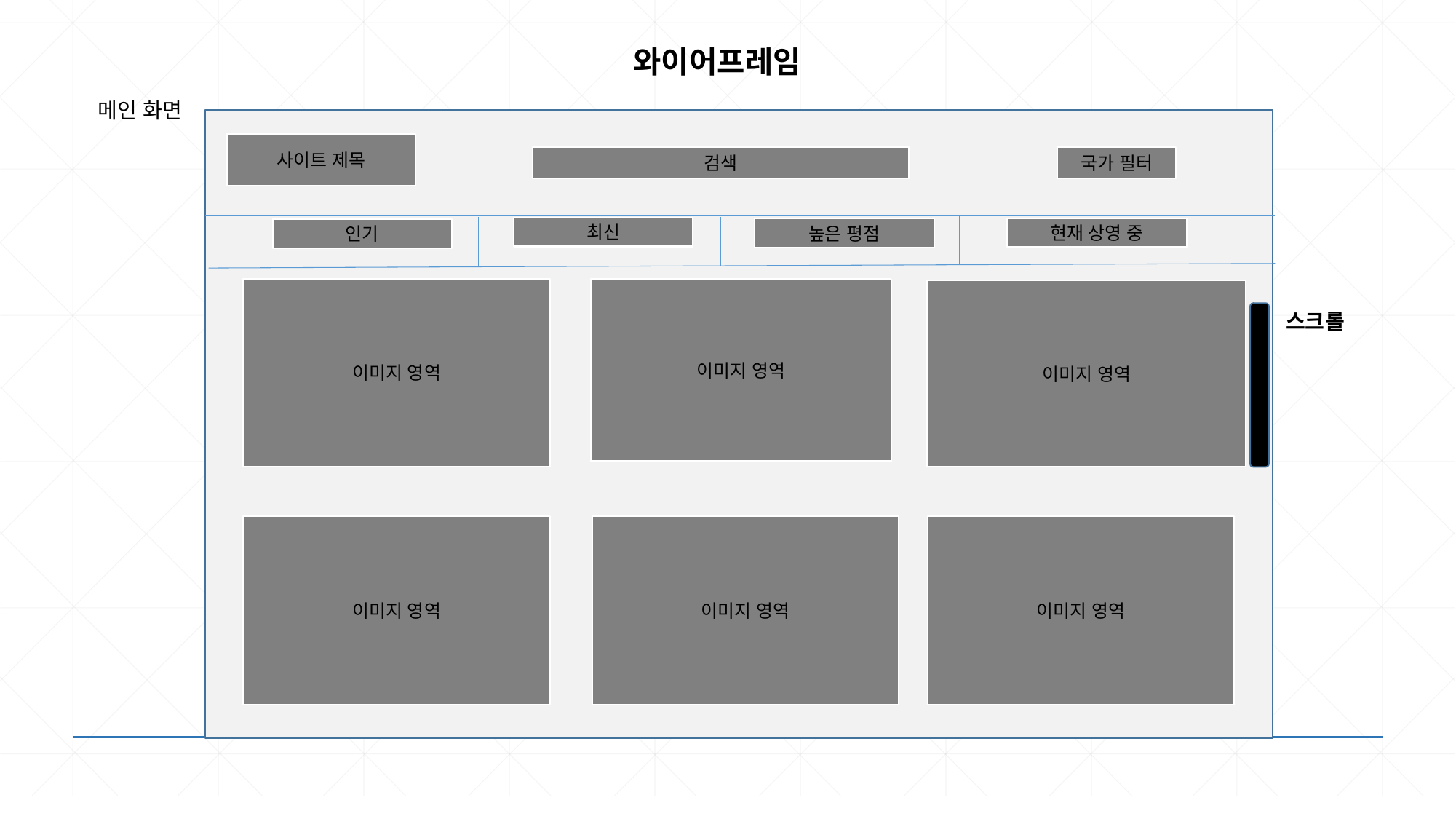

와이어프레임
메인 화면

사이트 제목
검색
국가 필터
최신
현재 상영 중
높은 평점
인기
이미지 영역
이미지 영역
이미지 영역
스크롤

이미지 영역
이미지 영역
이미지 영역